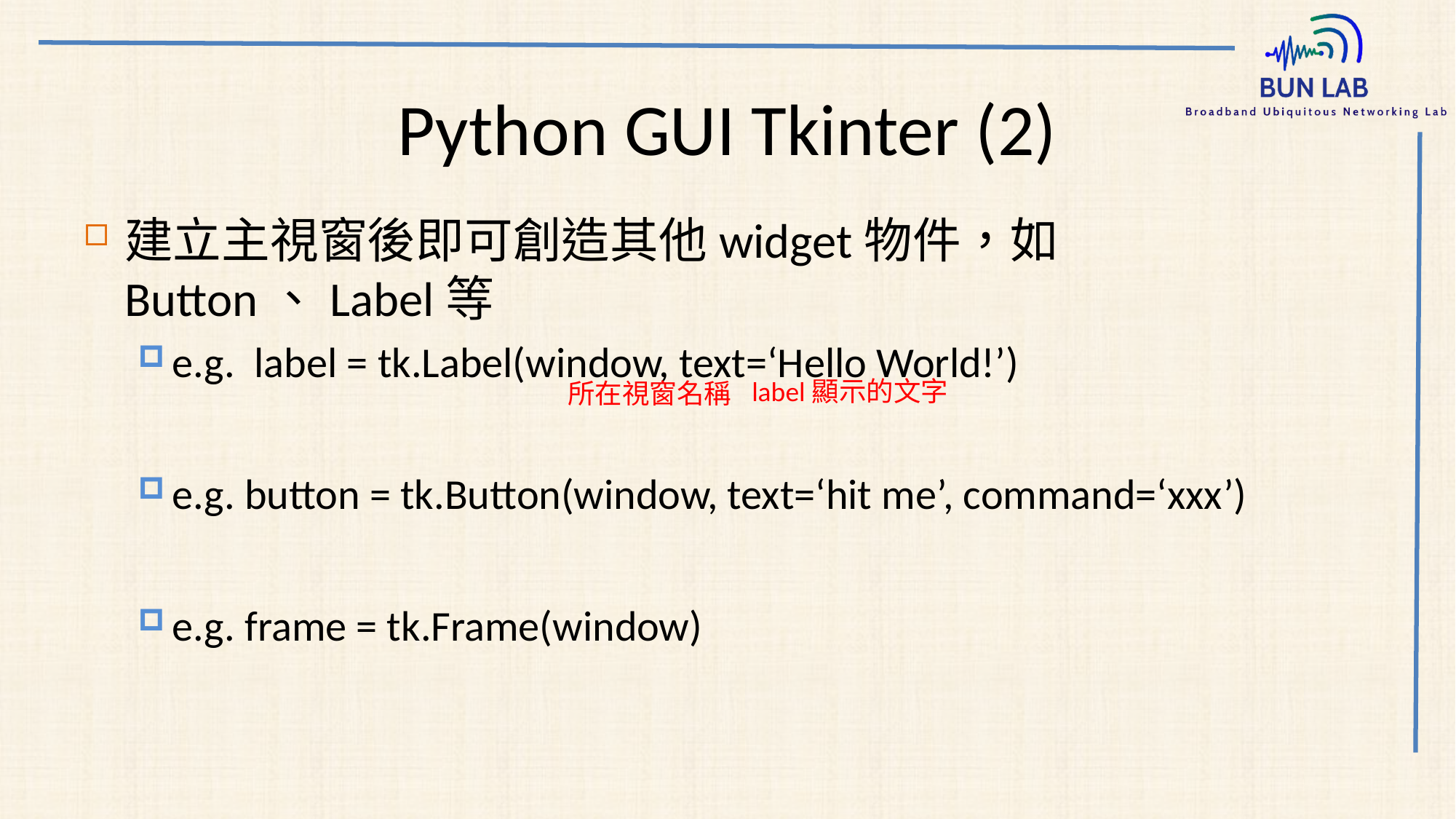

# Python GUI Tkinter (2)
建立主視窗後即可創造其他widget物件，如Button、Label等
e.g.  label = tk.Label(window, text=‘Hello World!’)

e.g. button = tk.Button(window, text=‘hit me’, command=‘xxx’)

e.g. frame = tk.Frame(window)
label顯示的文字
所在視窗名稱